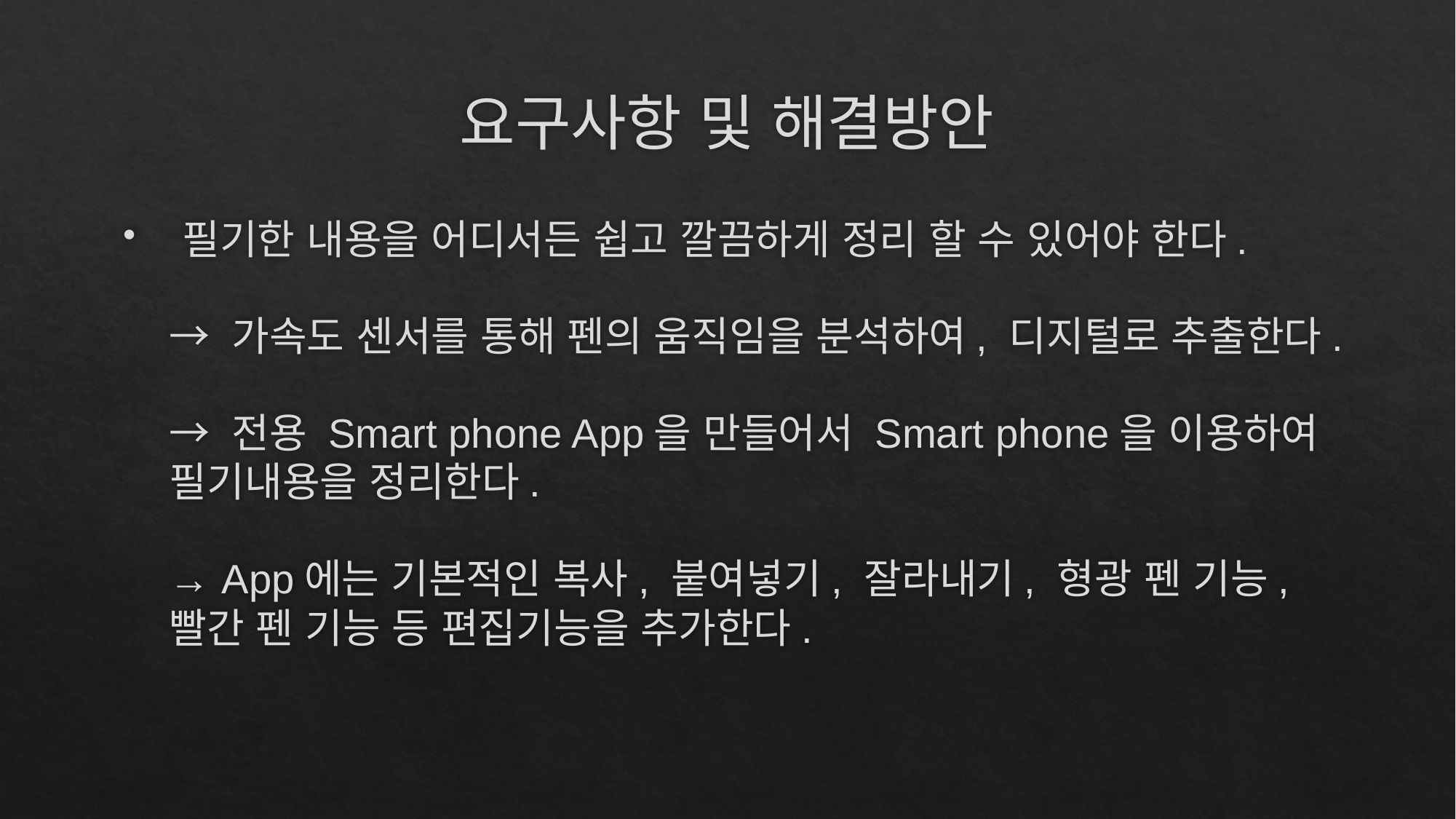

# 요구사항 및 해결방안
 필기한 내용을 어디서든 쉽고 깔끔하게 정리 할 수 있어야 한다.

→ 가속도 센서를 통해 펜의 움직임을 분석하여, 디지털로 추출한다.

→ 전용 Smart phone App을 만들어서 Smart phone을 이용하여 필기내용을 정리한다.

→ App에는 기본적인 복사, 붙여넣기, 잘라내기, 형광 펜 기능, 빨간 펜 기능 등 편집기능을 추가한다.